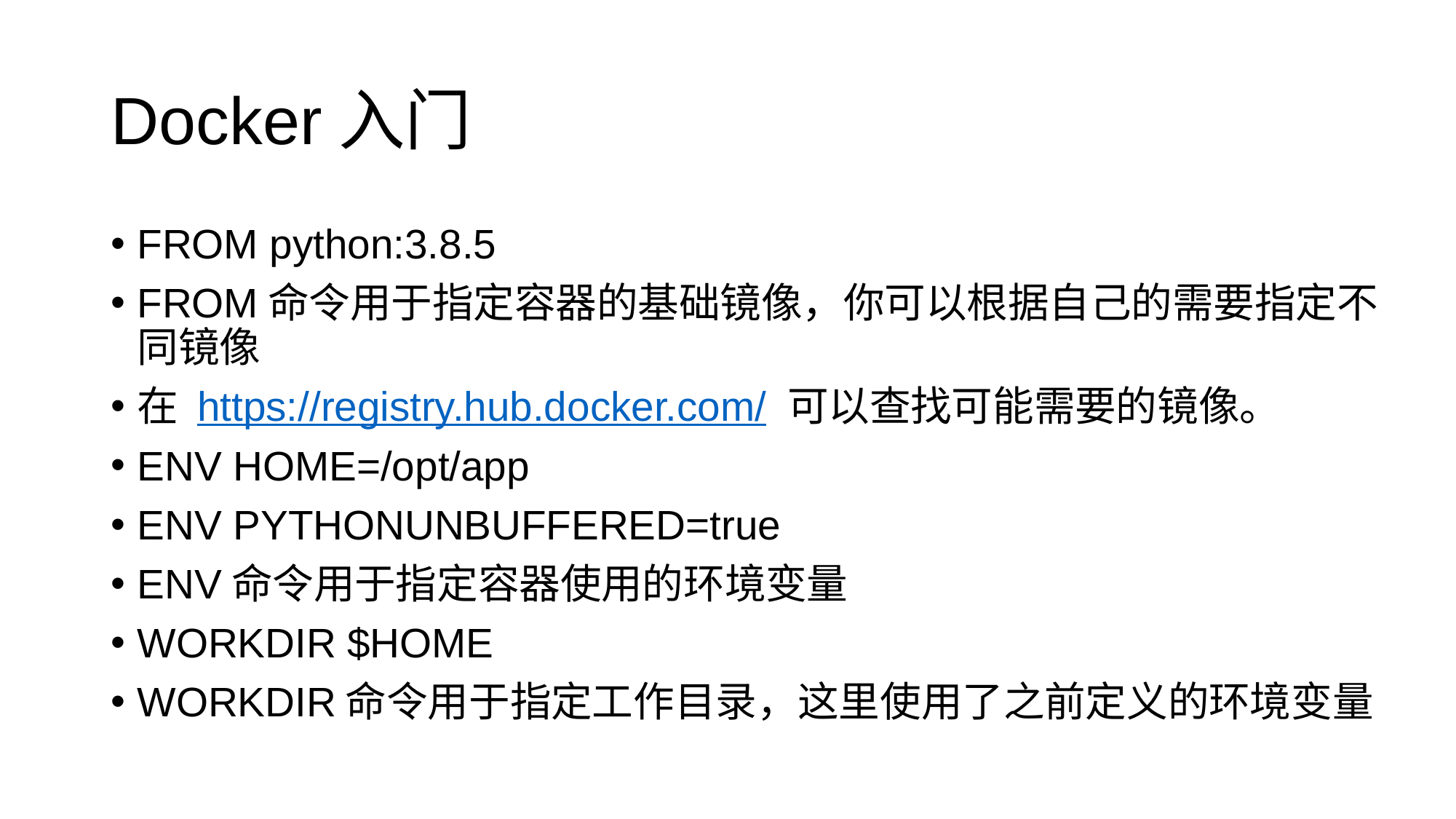

# Docker入门
FROM python:3.8.5
FROM命令用于指定容器的基础镜像，你可以根据自己的需要指定不同镜像
在 https://registry.hub.docker.com/ 可以查找可能需要的镜像。
ENV HOME=/opt/app
ENV PYTHONUNBUFFERED=true
ENV命令用于指定容器使用的环境变量
WORKDIR $HOME
WORKDIR命令用于指定工作目录，这里使用了之前定义的环境变量